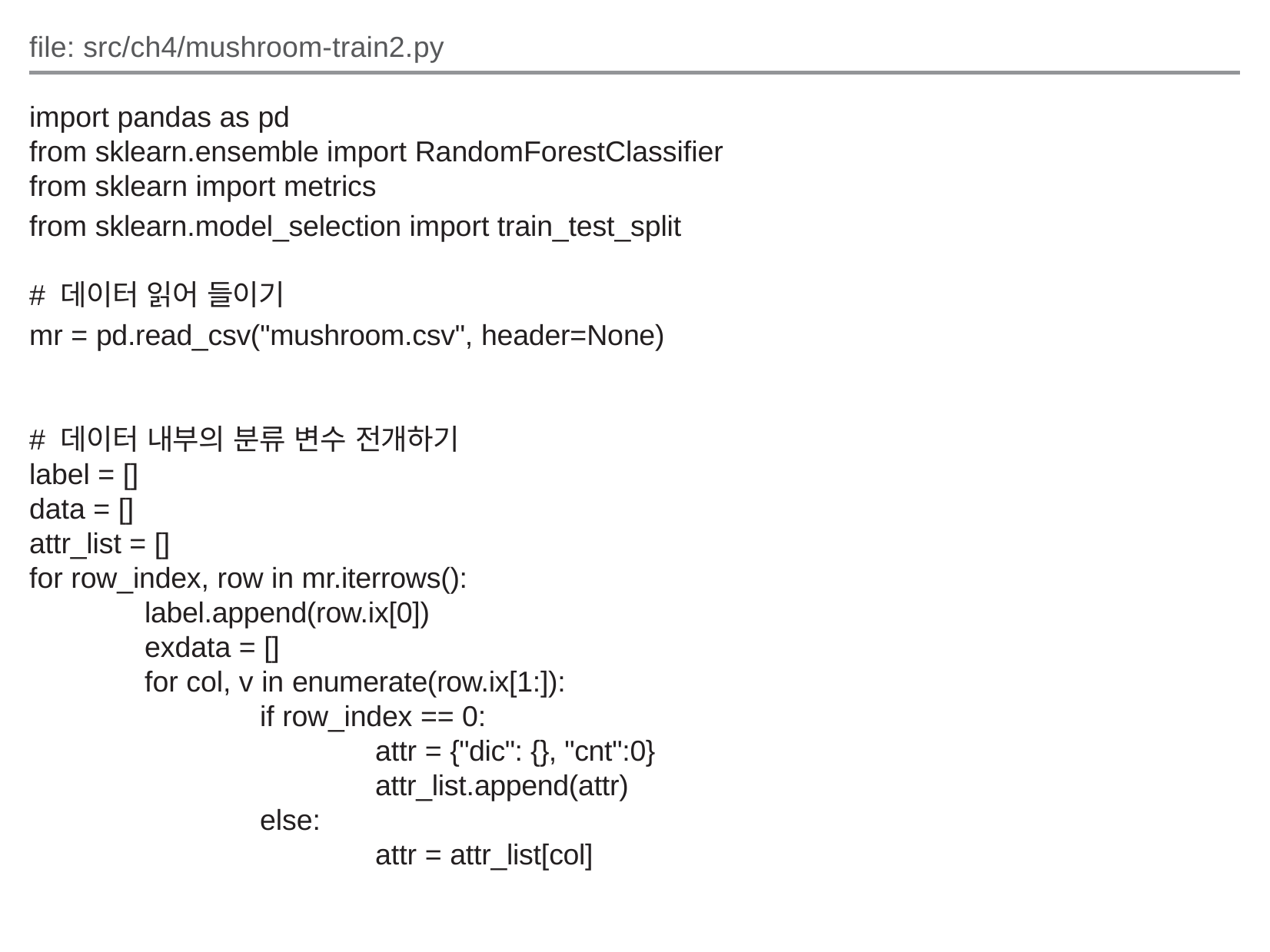

file: src/ch4/mushroom-train2.py

import pandas as pd
from sklearn.ensemble import RandomForestClassifier
from sklearn import metrics
from sklearn.model_selection import train_test_split

# 데이터 읽어 들이기
mr = pd.read_csv("mushroom.csv", header=None)

# 데이터 내부의 분류 변수 전개하기
label = []
data = []
attr_list = []
for row_index, row in mr.iterrows():
	label.append(row.ix[0])
	exdata = []
	for col, v in enumerate(row.ix[1:]):
		if row_index == 0:
			attr = {"dic": {}, "cnt":0}
			attr_list.append(attr)
		else:
			attr = attr_list[col]